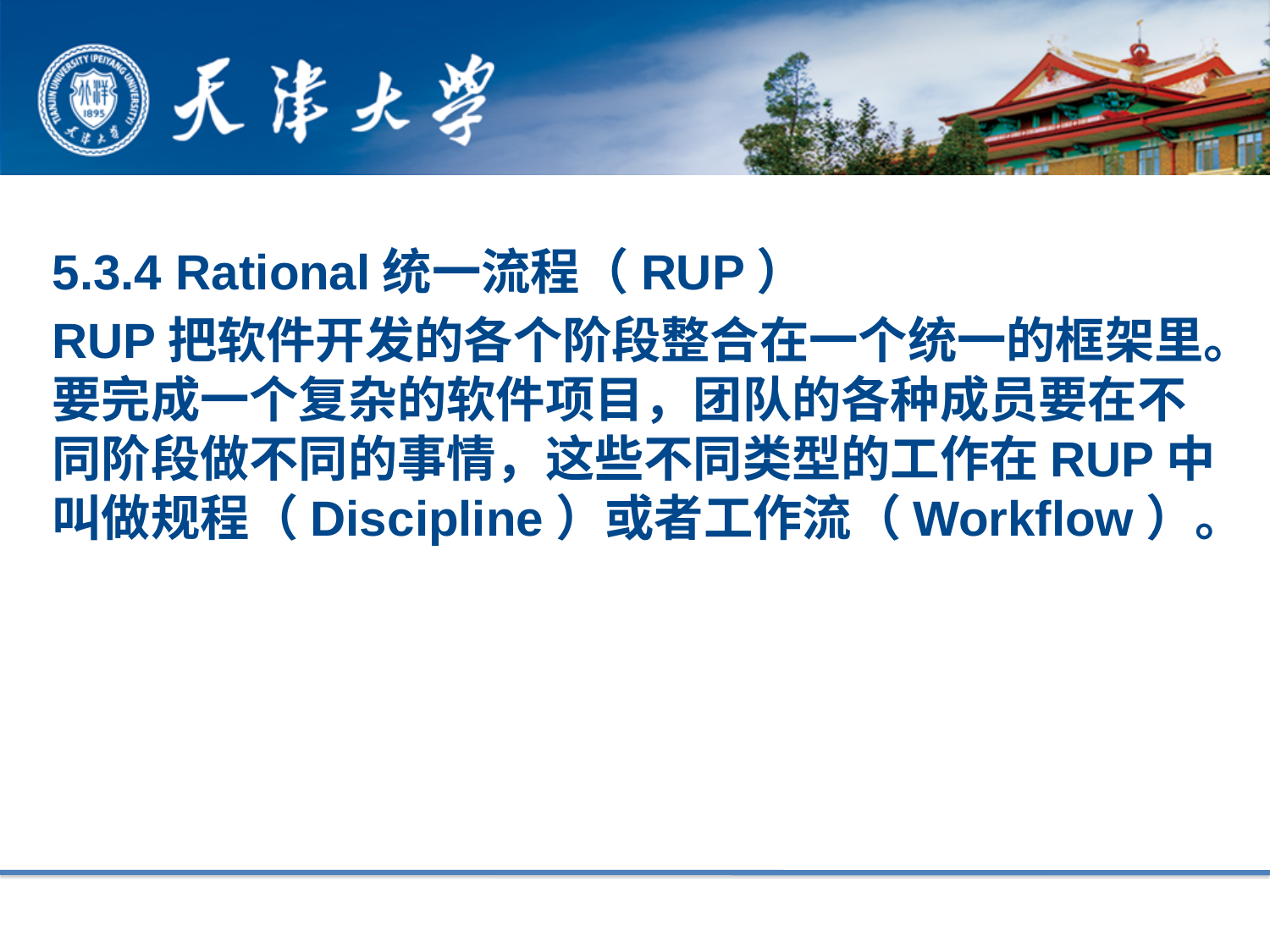

5.3.4 Rational统一流程（RUP）
RUP把软件开发的各个阶段整合在一个统一的框架里。要完成一个复杂的软件项目，团队的各种成员要在不同阶段做不同的事情，这些不同类型的工作在RUP中叫做规程（Discipline）或者工作流（Workflow）。